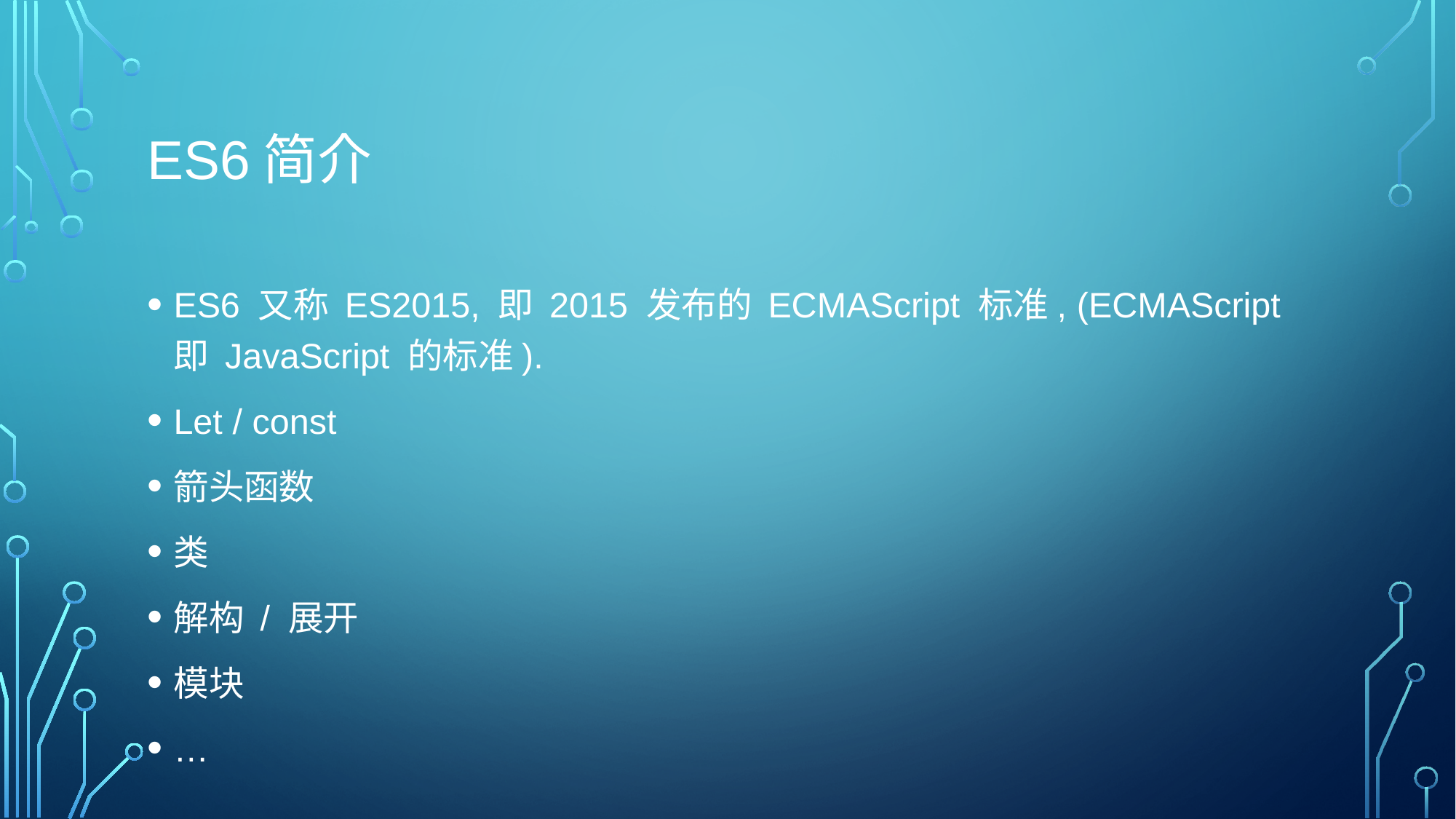

# ES6简介
ES6 又称 ES2015, 即 2015 发布的 ECMAScript 标准, (ECMAScript 即 JavaScript 的标准).
Let / const
箭头函数
类
解构 / 展开
模块
…